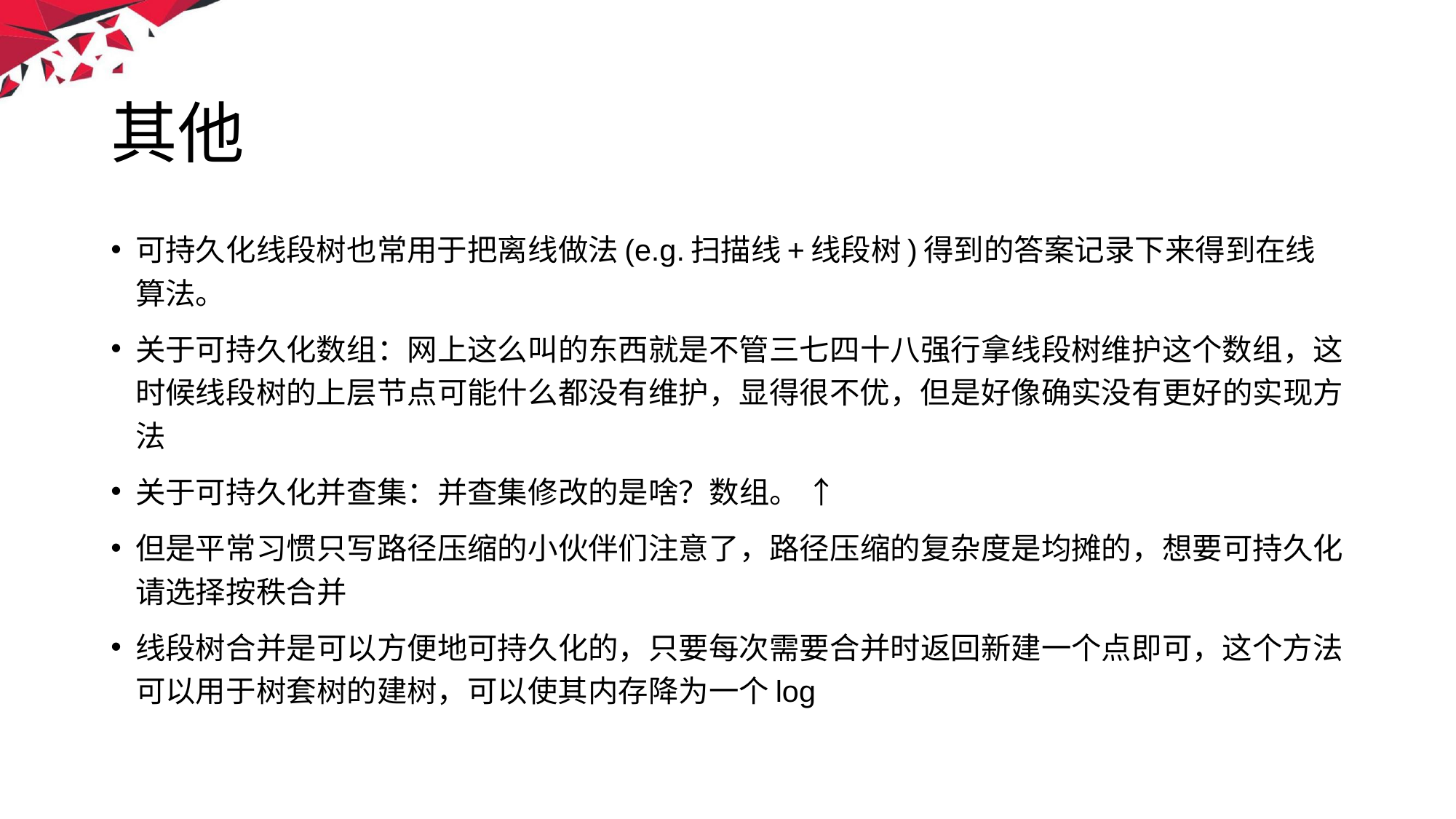

# 其他
可持久化线段树也常用于把离线做法(e.g.扫描线+线段树)得到的答案记录下来得到在线算法。
关于可持久化数组：网上这么叫的东西就是不管三七四十八强行拿线段树维护这个数组，这时候线段树的上层节点可能什么都没有维护，显得很不优，但是好像确实没有更好的实现方法
关于可持久化并查集：并查集修改的是啥？数组。 ↑
但是平常习惯只写路径压缩的小伙伴们注意了，路径压缩的复杂度是均摊的，想要可持久化请选择按秩合并
线段树合并是可以方便地可持久化的，只要每次需要合并时返回新建一个点即可，这个方法可以用于树套树的建树，可以使其内存降为一个log